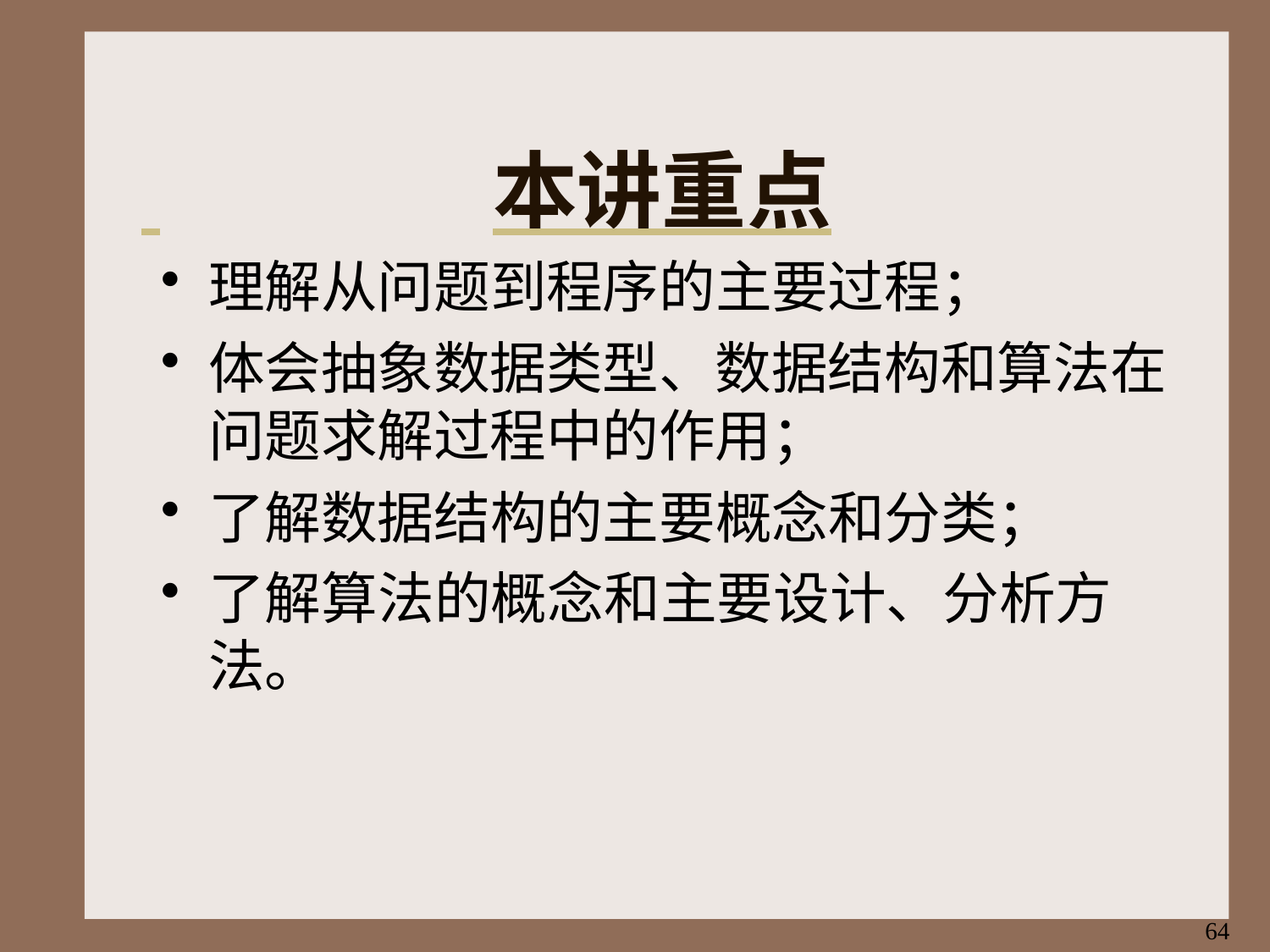

# 本讲重点
理解从问题到程序的主要过程；
体会抽象数据类型、数据结构和算法在 问题求解过程中的作用；
了解数据结构的主要概念和分类；
了解算法的概念和主要设计、分析方法。
64